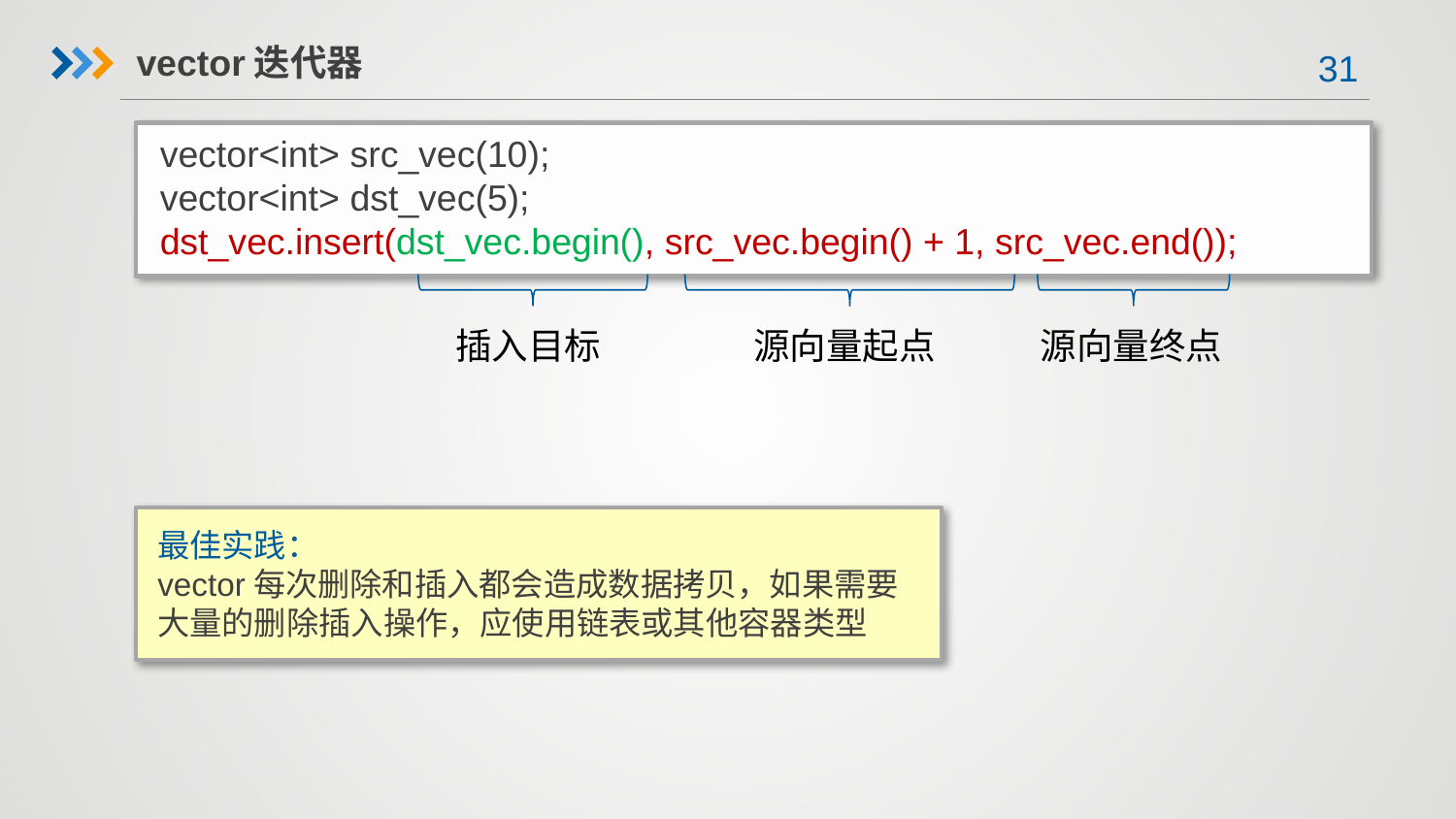

vector迭代器

vector<int> src_vec(10);
vector<int> dst_vec(5);
dst_vec.insert(dst_vec.begin(), src_vec.begin() + 1, src_vec.end());

插入目标
源向量起点
源向量终点

最佳实践：
vector每次删除和插入都会造成数据拷贝，如果需要大量的删除插入操作，应使用链表或其他容器类型